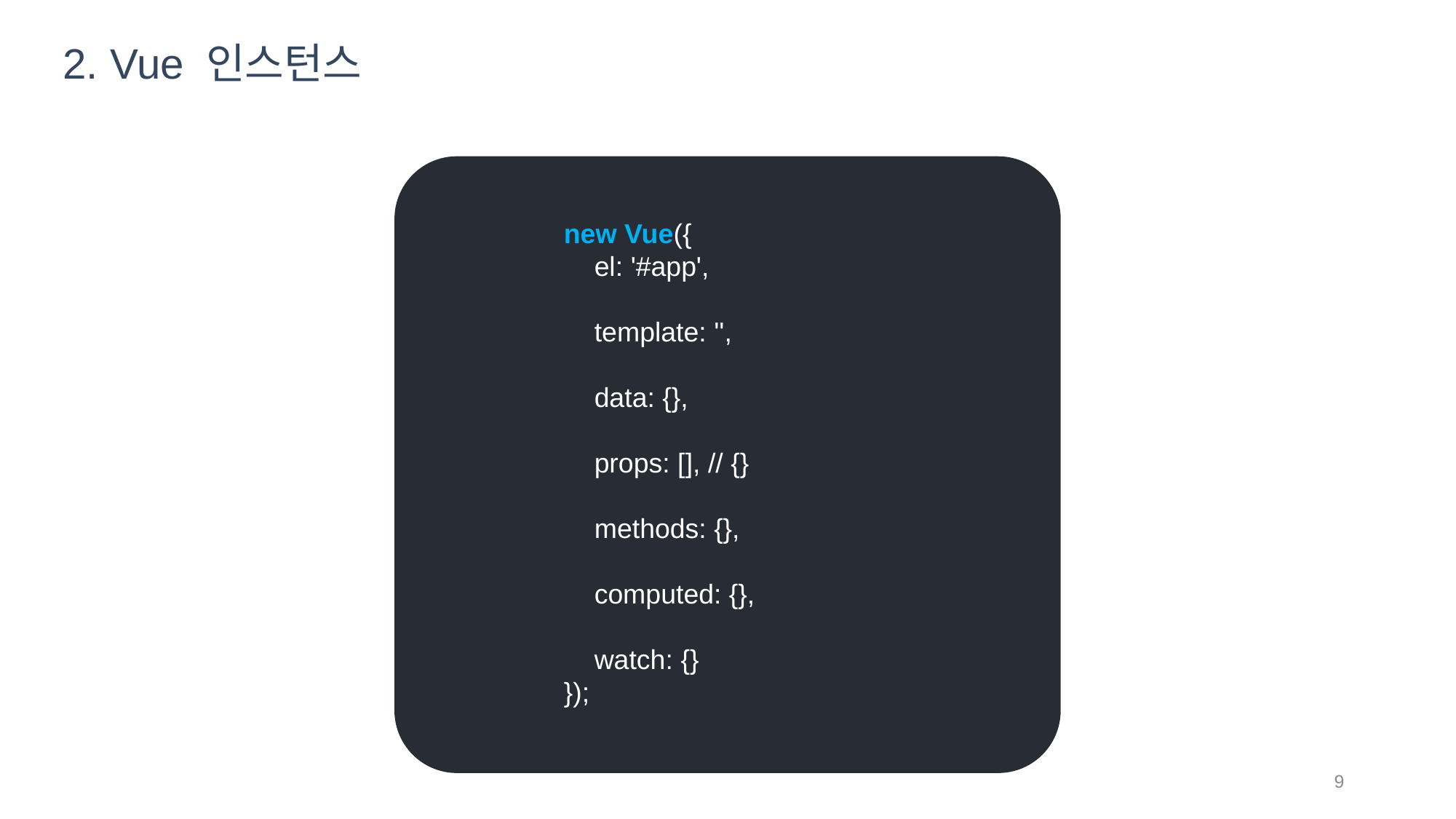

2. Vue 인스턴스

new Vue({
    el: '#app',

    template: '',

    data: {},

    props: [], // {}

    methods: {},

    computed: {},

    watch: {}
});

9